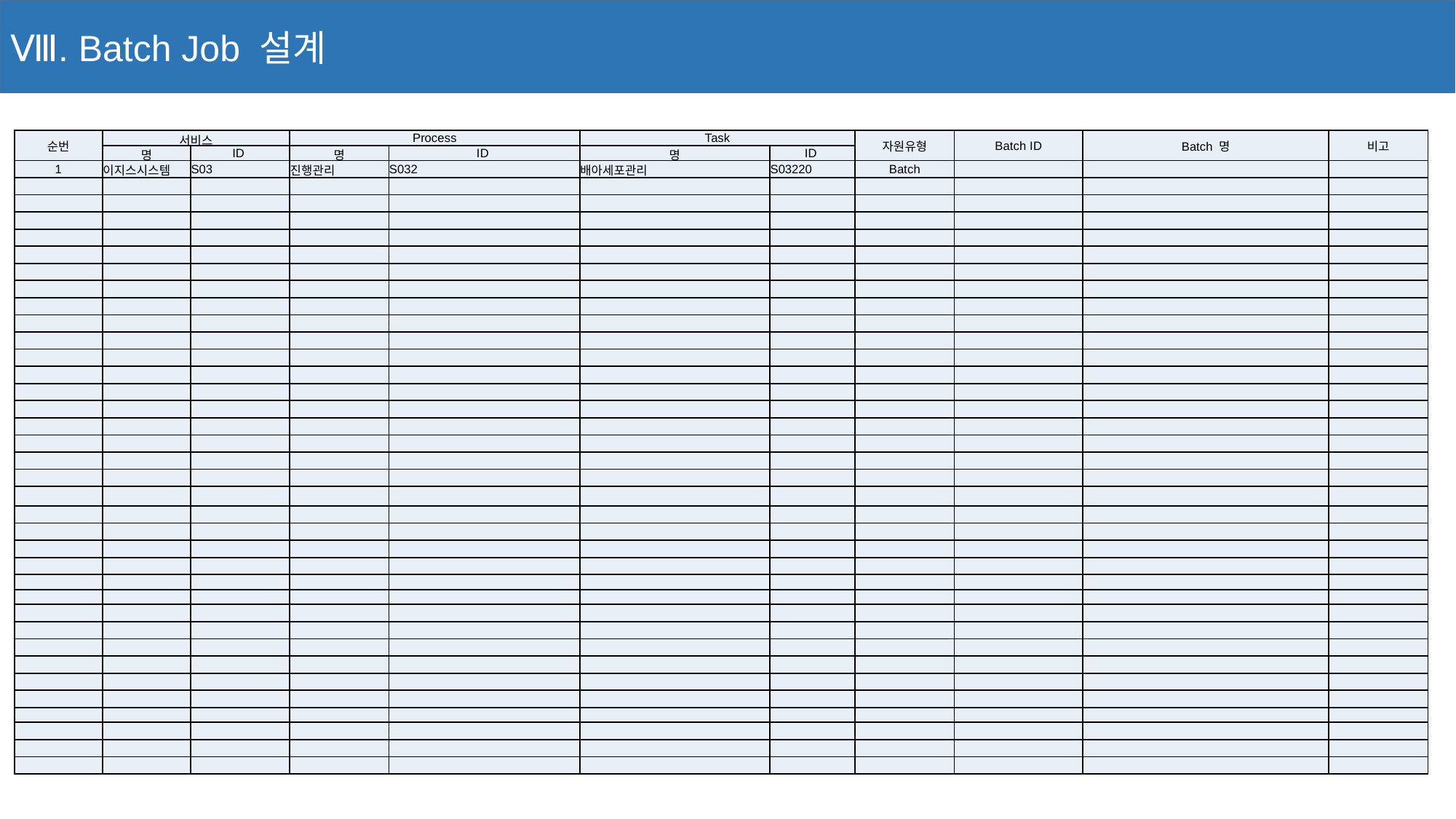

Ⅷ. Batch Job 설계
Ⅱ. 업무 프로세스
| 순번 | 서비스 |  | Process |  | Task |  | 자원유형 | Batch ID | Batch 명 | 비고 |
| --- | --- | --- | --- | --- | --- | --- | --- | --- | --- | --- |
|  | 명 | ID | 명 | ID | 명 | ID |  |  |  |  |
| 1 | 이지스시스템 | S03 | 진행관리 | S032 | 배아세포관리 | S03220 | Batch |  |  |  |
|  |  |  |  |  |  |  |  |  |  |  |
|  |  |  |  |  |  |  |  |  |  |  |
|  |  |  |  |  |  |  |  |  |  |  |
|  |  |  |  |  |  |  |  |  |  |  |
|  |  |  |  |  |  |  |  |  |  |  |
|  |  |  |  |  |  |  |  |  |  |  |
|  |  |  |  |  |  |  |  |  |  |  |
|  |  |  |  |  |  |  |  |  |  |  |
|  |  |  |  |  |  |  |  |  |  |  |
|  |  |  |  |  |  |  |  |  |  |  |
|  |  |  |  |  |  |  |  |  |  |  |
|  |  |  |  |  |  |  |  |  |  |  |
|  |  |  |  |  |  |  |  |  |  |  |
|  |  |  |  |  |  |  |  |  |  |  |
|  |  |  |  |  |  |  |  |  |  |  |
|  |  |  |  |  |  |  |  |  |  |  |
|  |  |  |  |  |  |  |  |  |  |  |
|  |  |  |  |  |  |  |  |  |  |  |
|  |  |  |  |  |  |  |  |  |  |  |
|  |  |  |  |  |  |  |  |  |  |  |
|  |  |  |  |  |  |  |  |  |  |  |
|  |  |  |  |  |  |  |  |  |  |  |
|  |  |  |  |  |  |  |  |  |  |  |
|  |  |  |  |  |  |  |  |  |  |  |
|  |  |  |  |  |  |  |  |  |  |  |
|  |  |  |  |  |  |  |  |  |  |  |
|  |  |  |  |  |  |  |  |  |  |  |
|  |  |  |  |  |  |  |  |  |  |  |
|  |  |  |  |  |  |  |  |  |  |  |
|  |  |  |  |  |  |  |  |  |  |  |
|  |  |  |  |  |  |  |  |  |  |  |
|  |  |  |  |  |  |  |  |  |  |  |
|  |  |  |  |  |  |  |  |  |  |  |
|  |  |  |  |  |  |  |  |  |  |  |
|  |  |  |  |  |  |  |  |  |  |  |